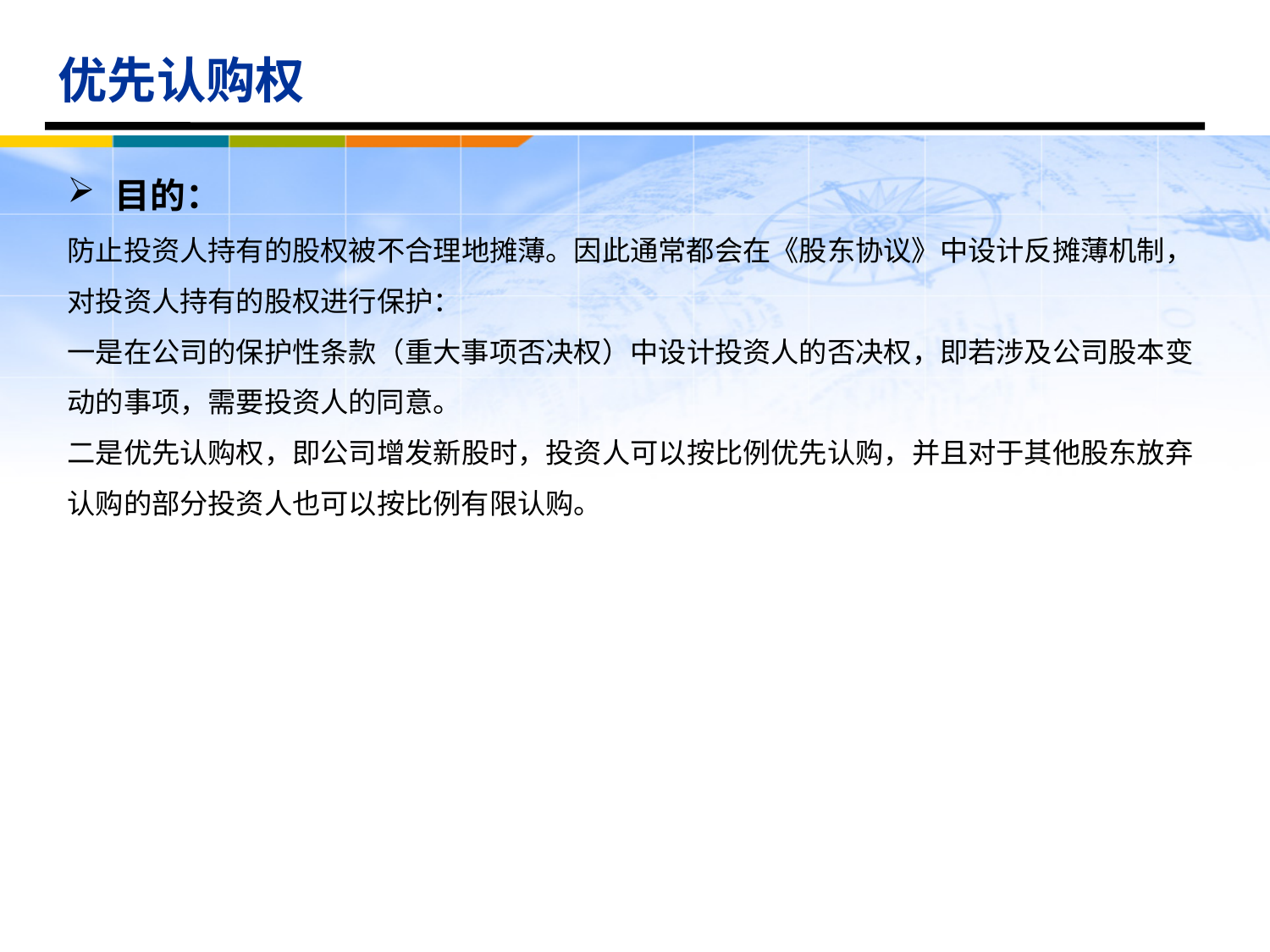

优先认购权
目的：
防止投资人持有的股权被不合理地摊薄。因此通常都会在《股东协议》中设计反摊薄机制，对投资人持有的股权进行保护：
一是在公司的保护性条款（重大事项否决权）中设计投资人的否决权，即若涉及公司股本变动的事项，需要投资人的同意。
二是优先认购权，即公司增发新股时，投资人可以按比例优先认购，并且对于其他股东放弃认购的部分投资人也可以按比例有限认购。